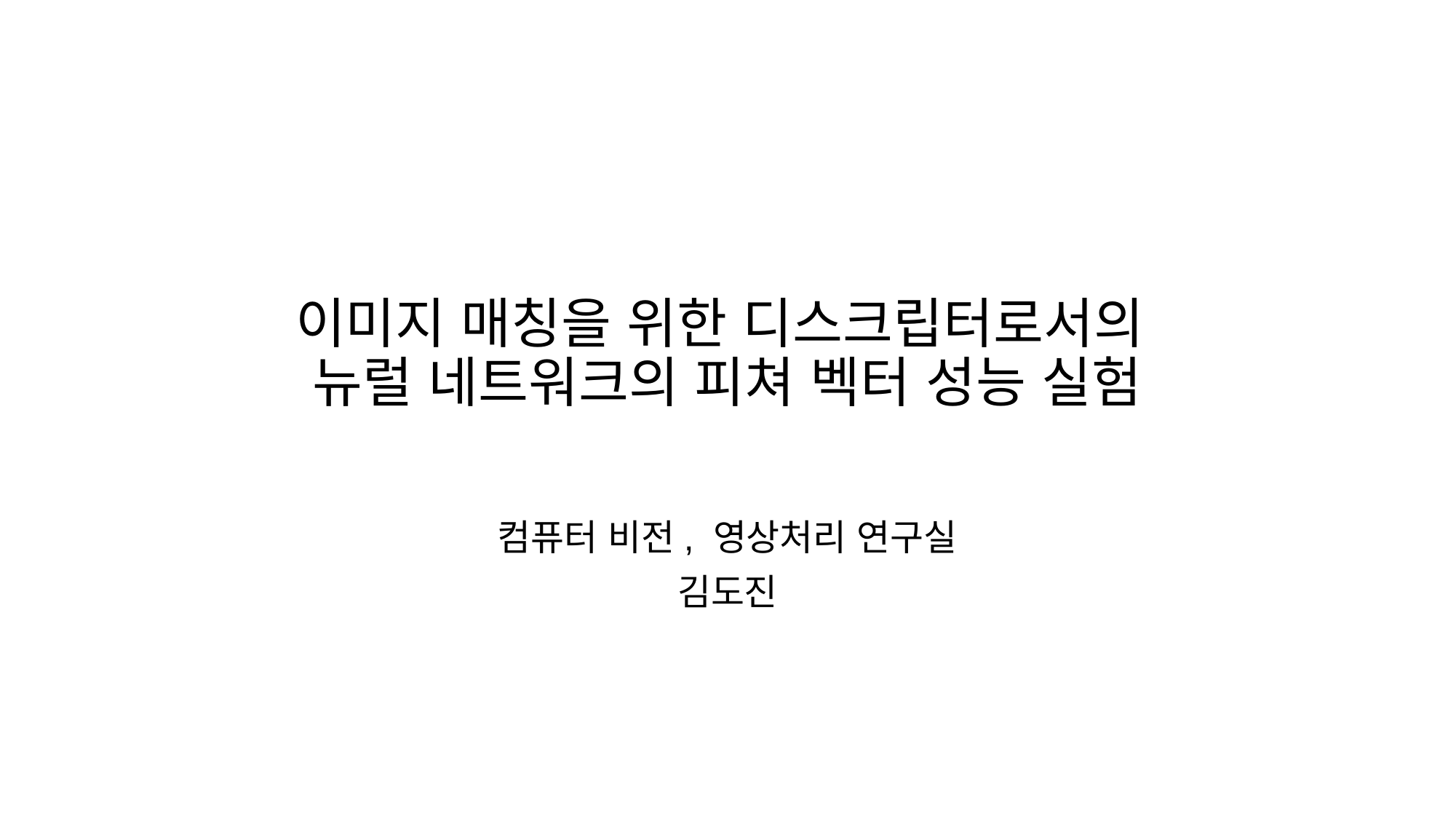

# 이미지 매칭을 위한 디스크립터로서의 뉴럴 네트워크의 피쳐 벡터 성능 실험
컴퓨터 비전, 영상처리 연구실
김도진